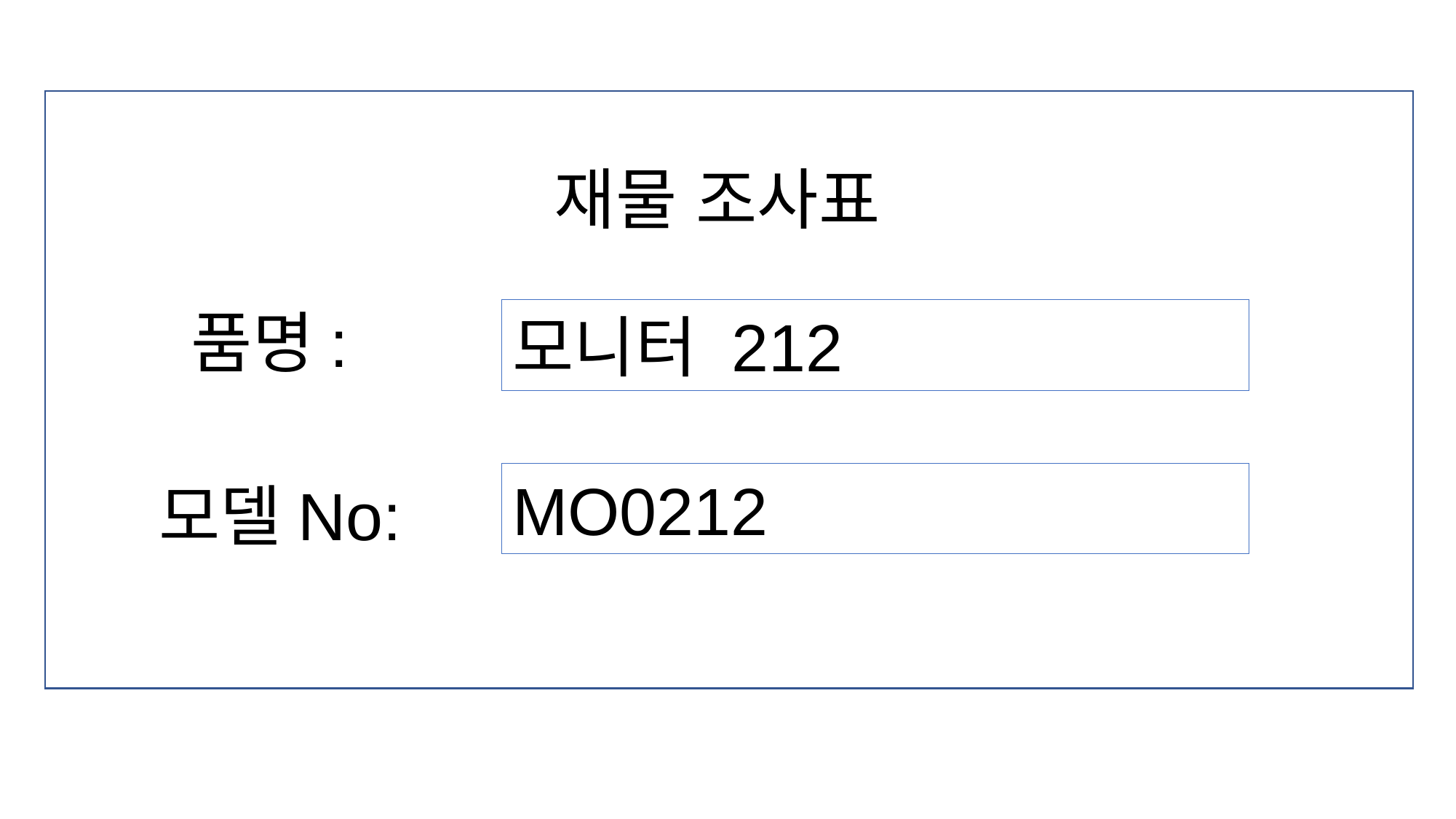

재물 조사표
품명:
모니터 212
MO0212
모델No: